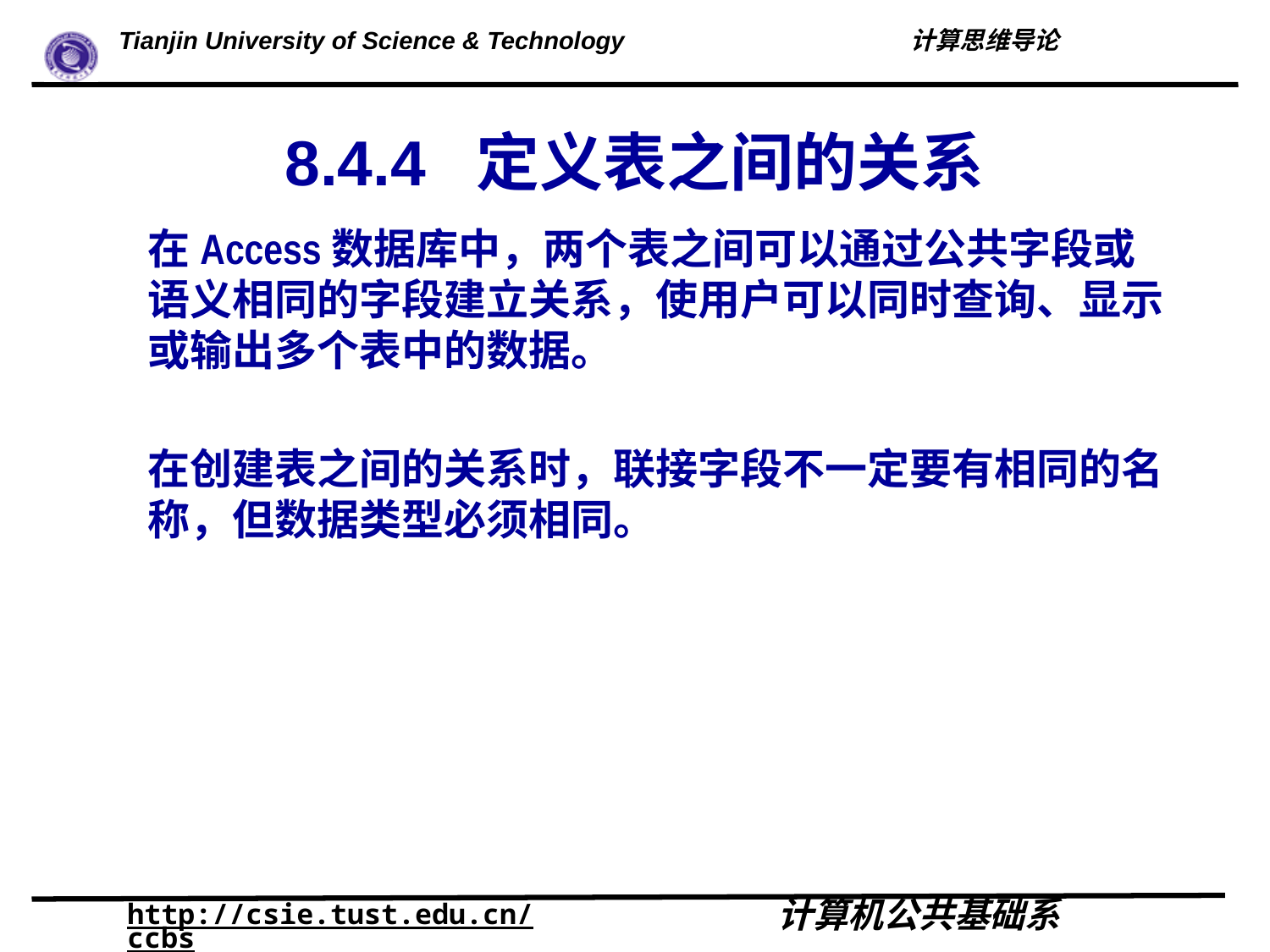

# 8.4.4  定义表之间的关系
在Access数据库中，两个表之间可以通过公共字段或语义相同的字段建立关系，使用户可以同时查询、显示或输出多个表中的数据。

在创建表之间的关系时，联接字段不一定要有相同的名称，但数据类型必须相同。